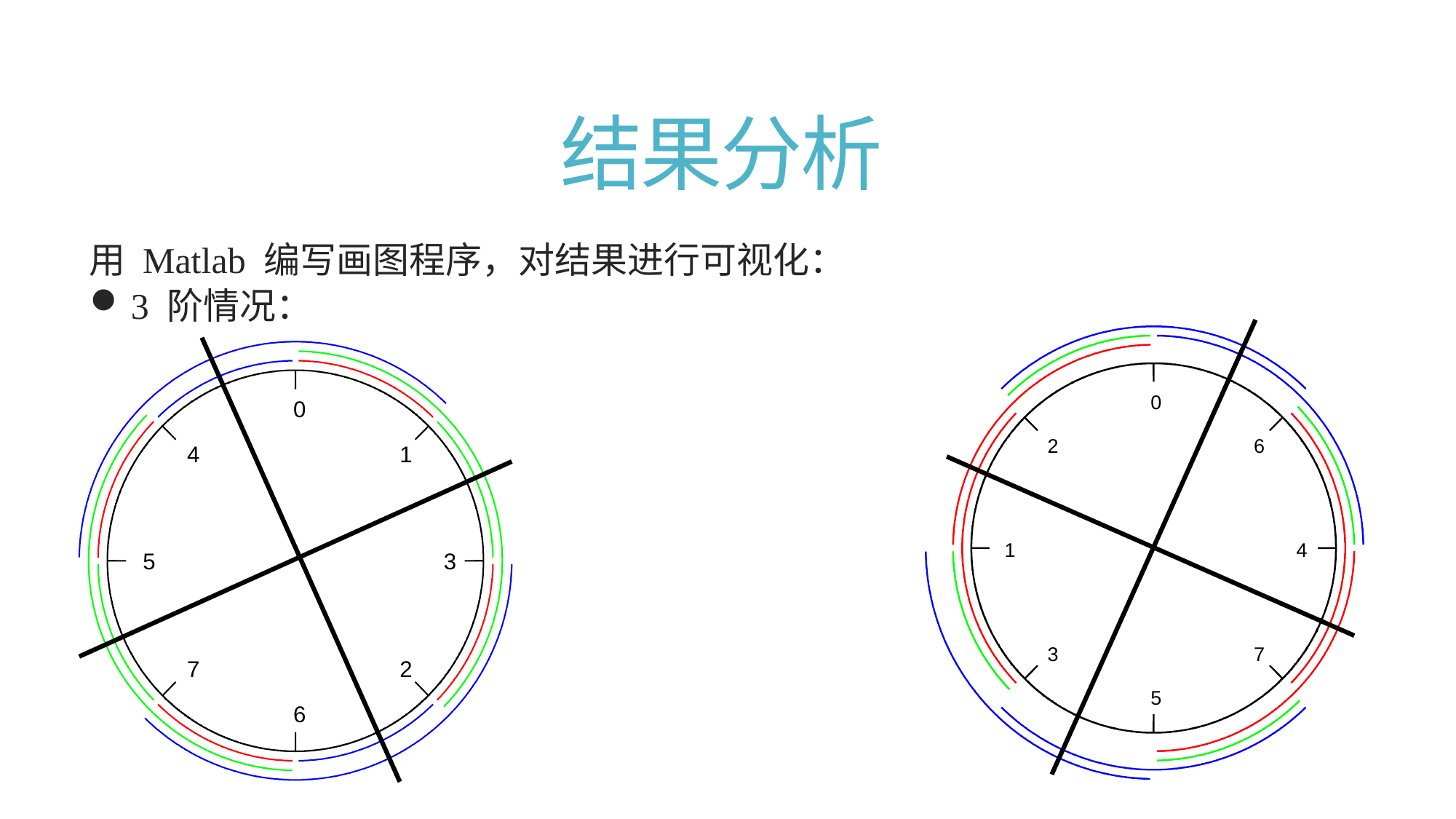

# 结果分析
用 Matlab 编写画图程序，对结果进行可视化：
3 阶情况：

0

2
6
1
4

3
7

5

0

4
1
5
3

7
2

6